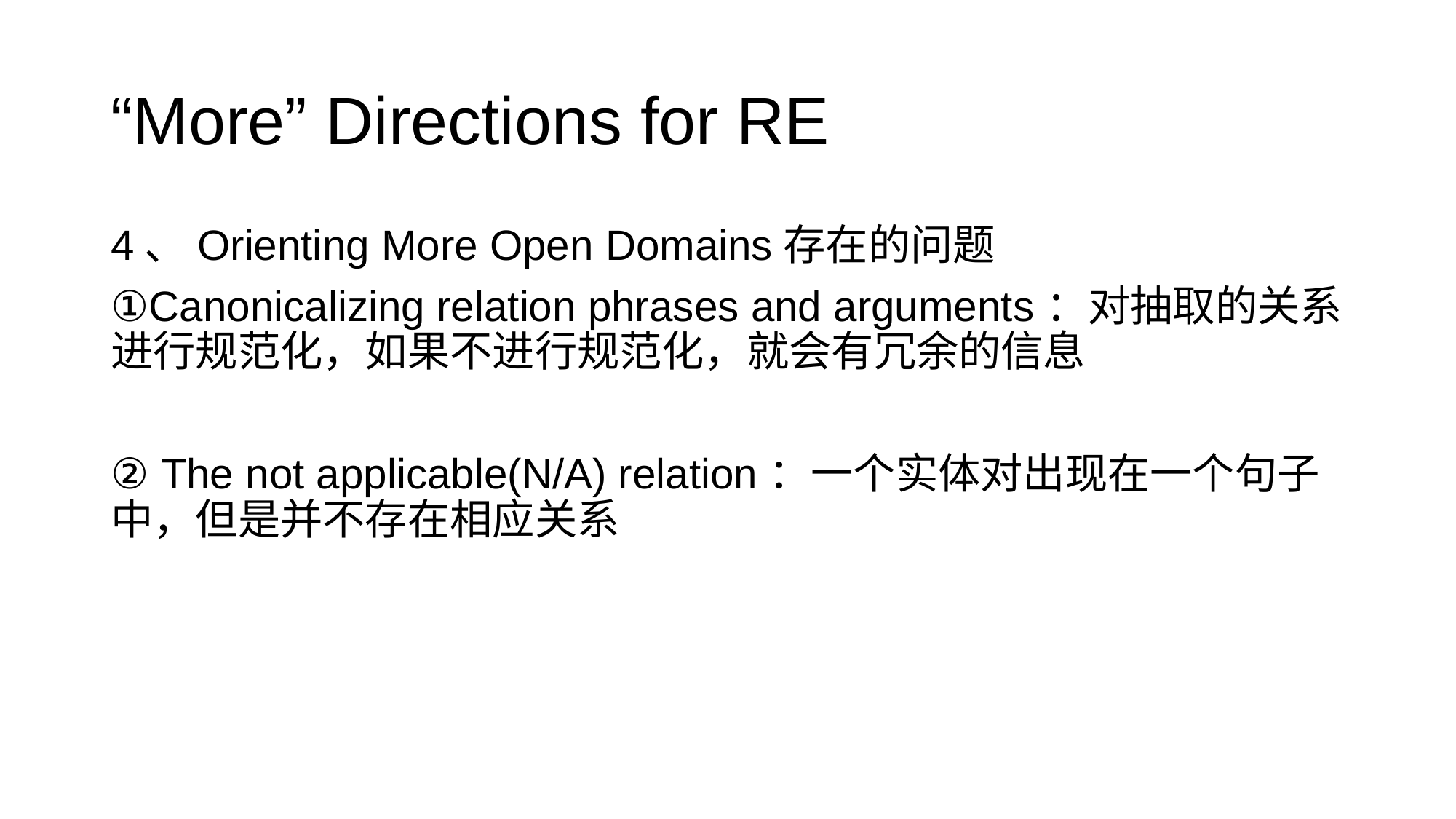

# “More” Directions for RE
4、Orienting More Open Domains存在的问题
①Canonicalizing relation phrases and arguments：对抽取的关系进行规范化，如果不进行规范化，就会有冗余的信息

② The not applicable(N/A) relation：一个实体对出现在一个句子中，但是并不存在相应关系